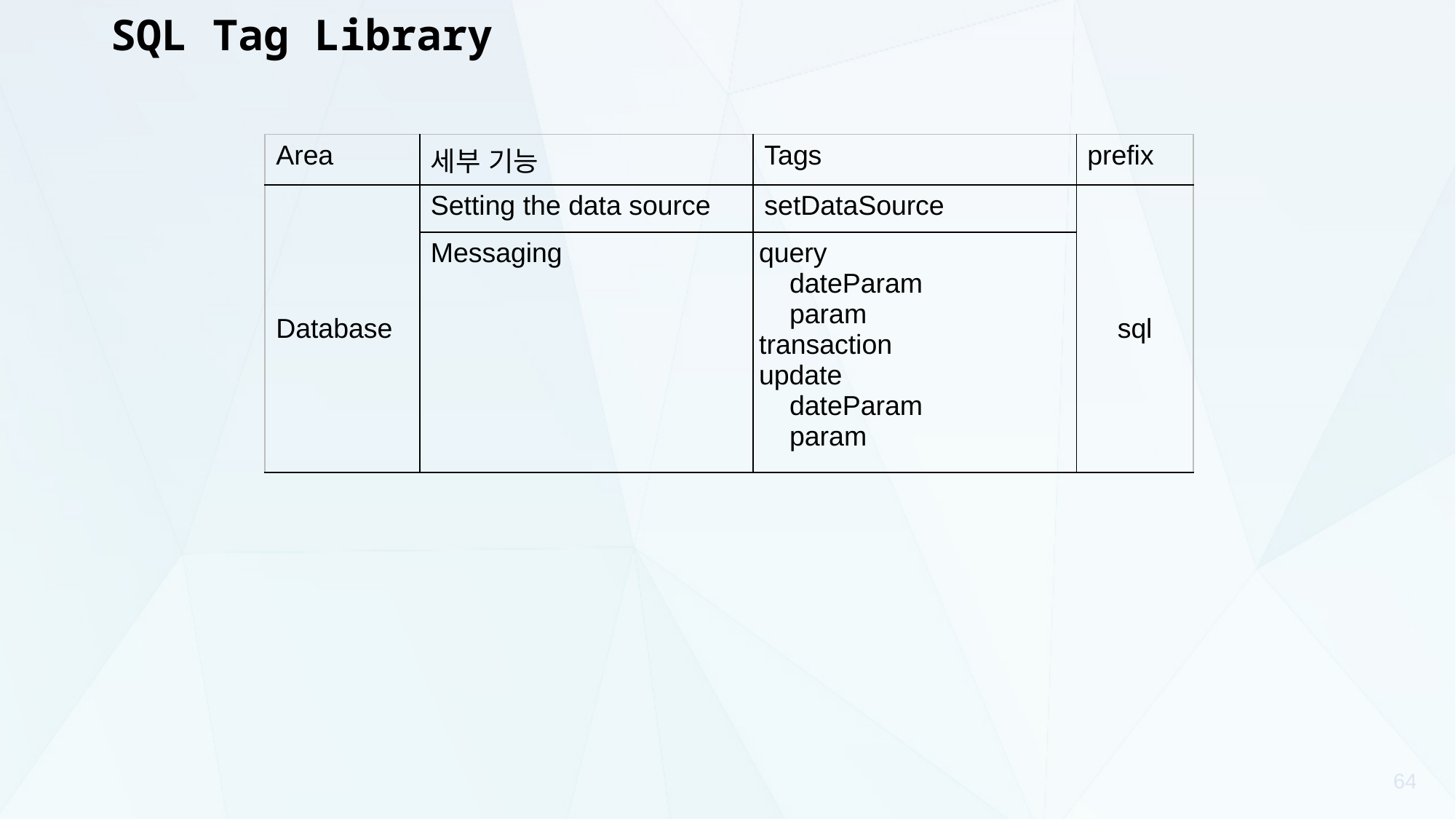

# SQL Tag Library
| Area | 세부 기능 | Tags | prefix |
| --- | --- | --- | --- |
| Database | Setting the data source | setDataSource | sql |
|  | Messaging | query dateParam param transaction update dateParam param |  |
64